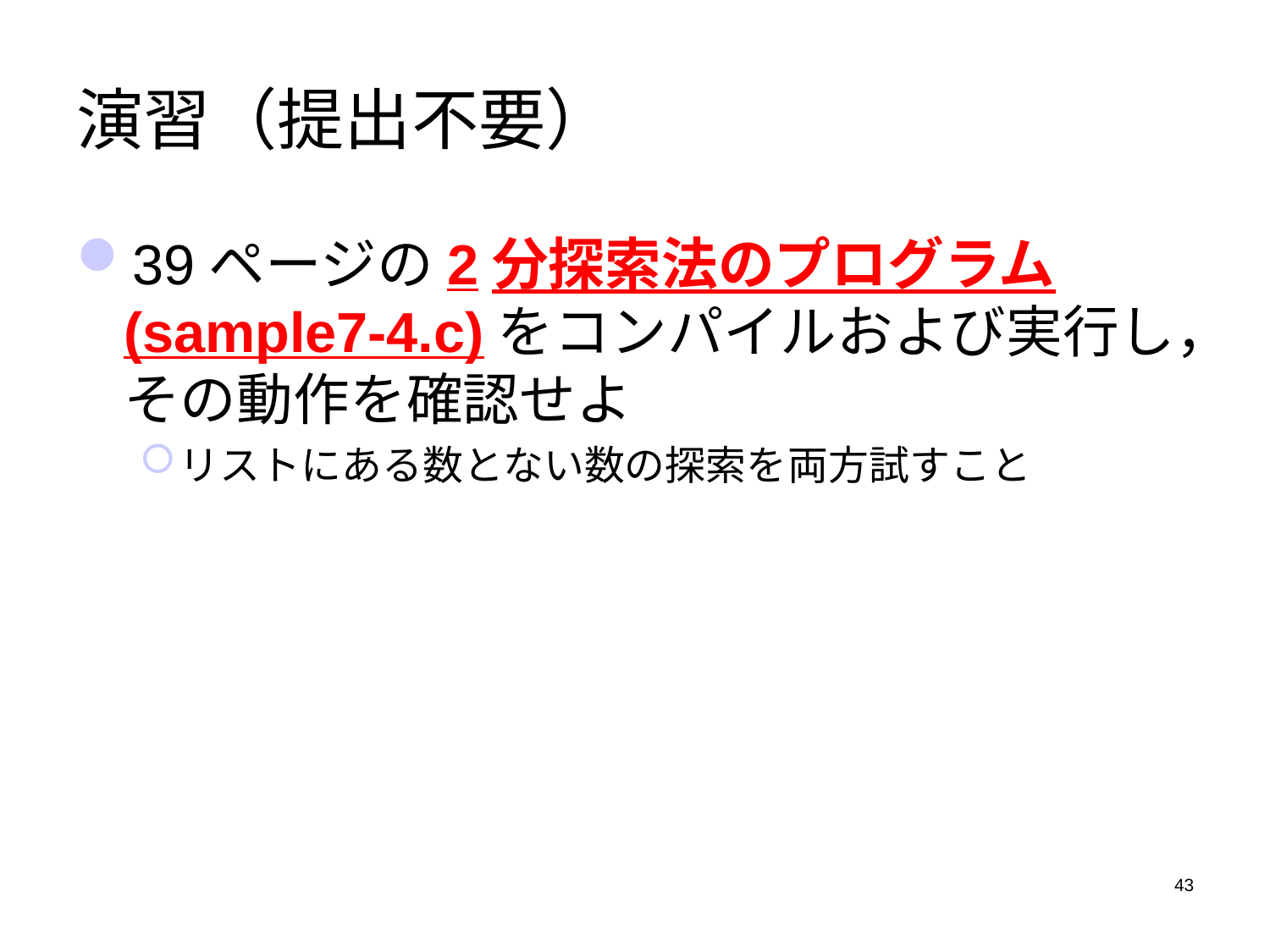

# 演習（提出不要）
39ページの2分探索法のプログラム(sample7-4.c)をコンパイルおよび実行し，その動作を確認せよ
リストにある数とない数の探索を両方試すこと

43